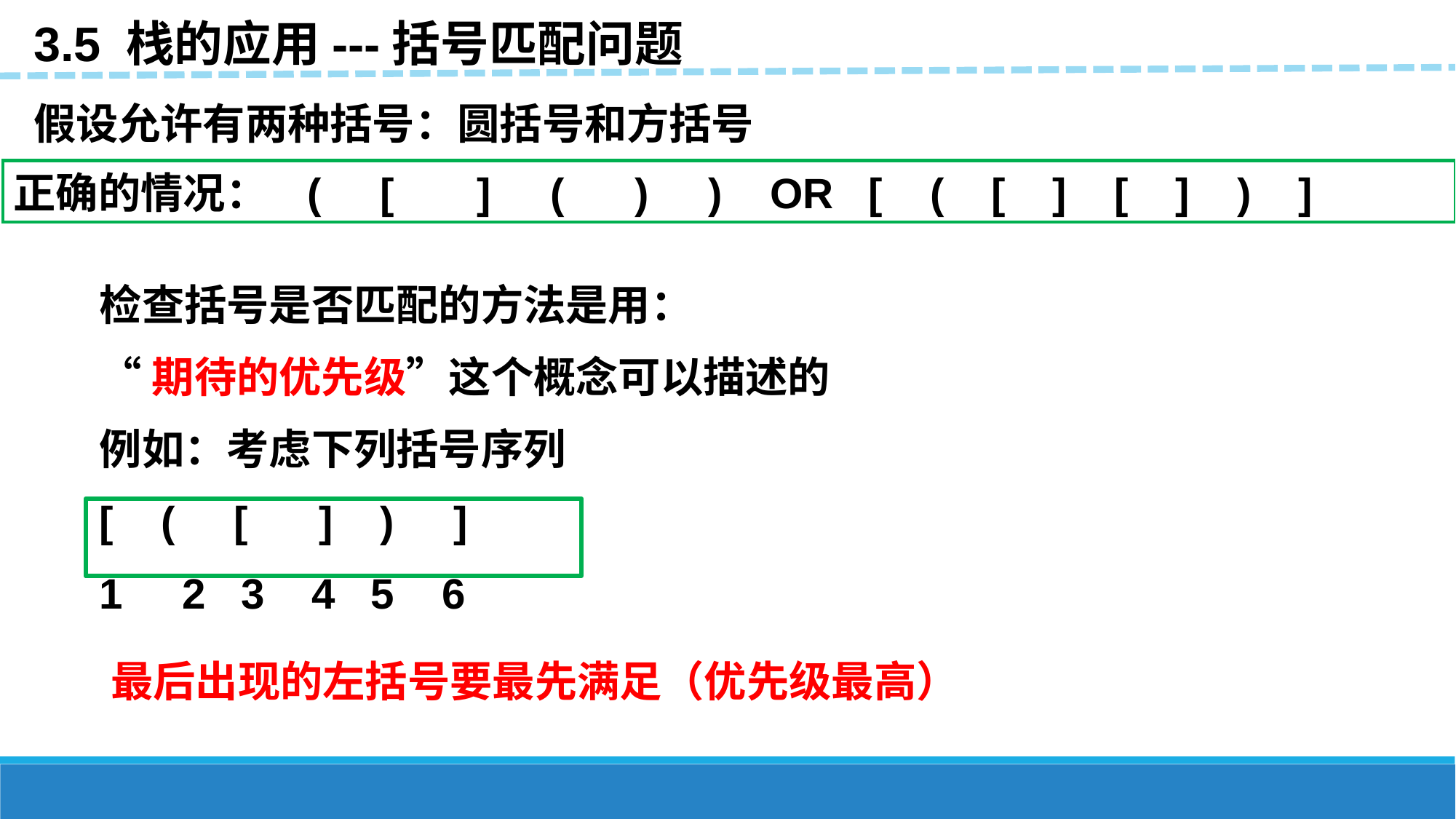

3.5 栈的应用---括号匹配问题
假设允许有两种括号：圆括号和方括号
正确的情况：   (     [       ]     (      )     )    OR   [    (    [    ]    [    ]    )    ]
检查括号是否匹配的方法是用：
“期待的优先级”这个概念可以描述的
例如：考虑下列括号序列
[    (     [      ]    )     ]
1     2   3    4   5    6

最后出现的左括号要最先满足（优先级最高）